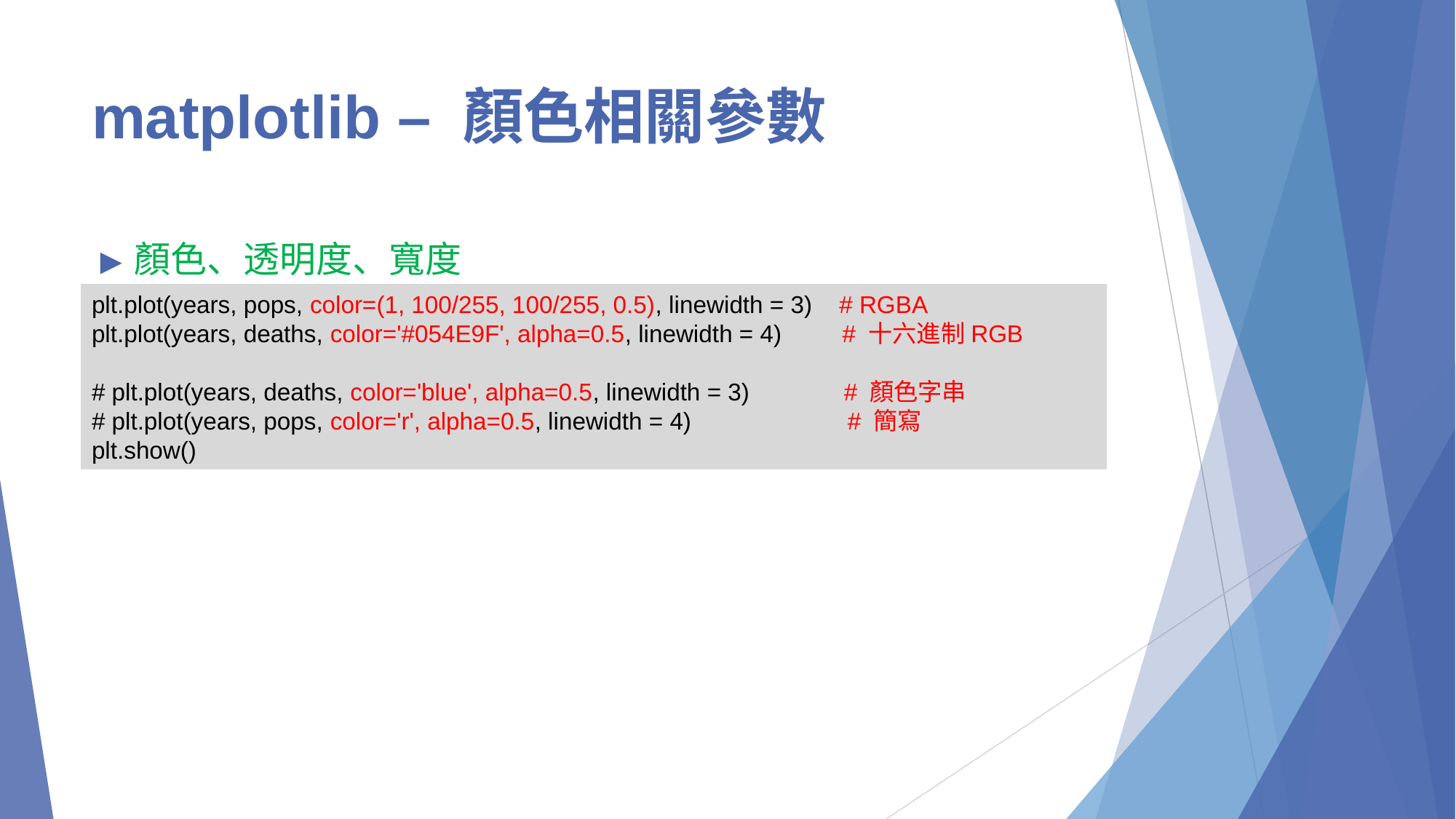

# matplotlib – 顏色相關參數
顏色、透明度、寬度
plt.plot(years, pops, color=(1, 100/255, 100/255, 0.5), linewidth = 3)    # RGBA
plt.plot(years, deaths, color='#054E9F', alpha=0.5, linewidth = 4)         # 十六進制RGB

# plt.plot(years, deaths, color='blue', alpha=0.5, linewidth = 3)              # 顏色字串
# plt.plot(years, pops, color='r', alpha=0.5, linewidth = 4) 	               # 簡寫
plt.show()